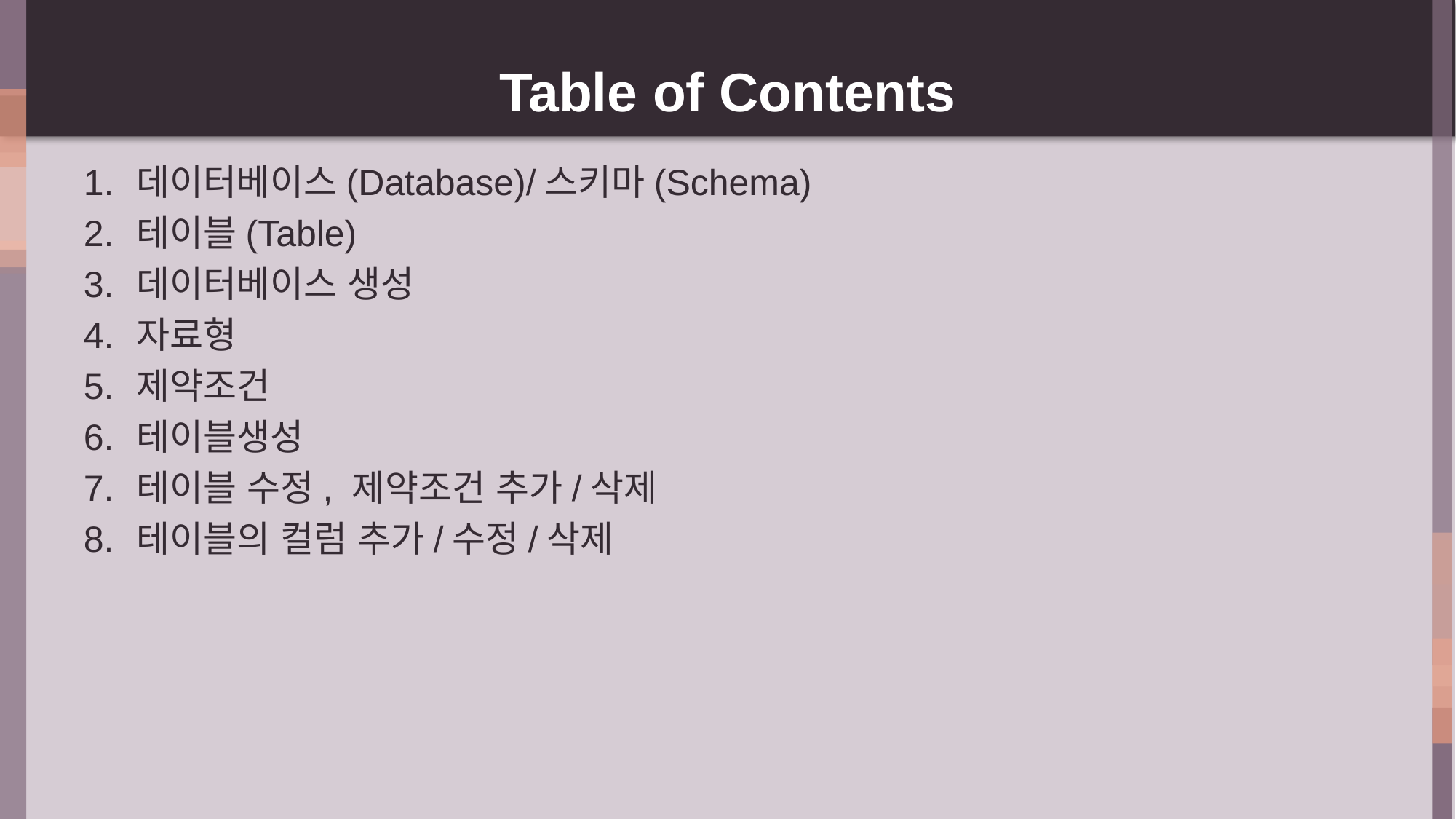

# Table of Contents
데이터베이스(Database)/스키마(Schema)
테이블(Table)
데이터베이스 생성
자료형
제약조건
테이블생성
테이블 수정, 제약조건 추가/삭제
테이블의 컬럼 추가/수정/삭제